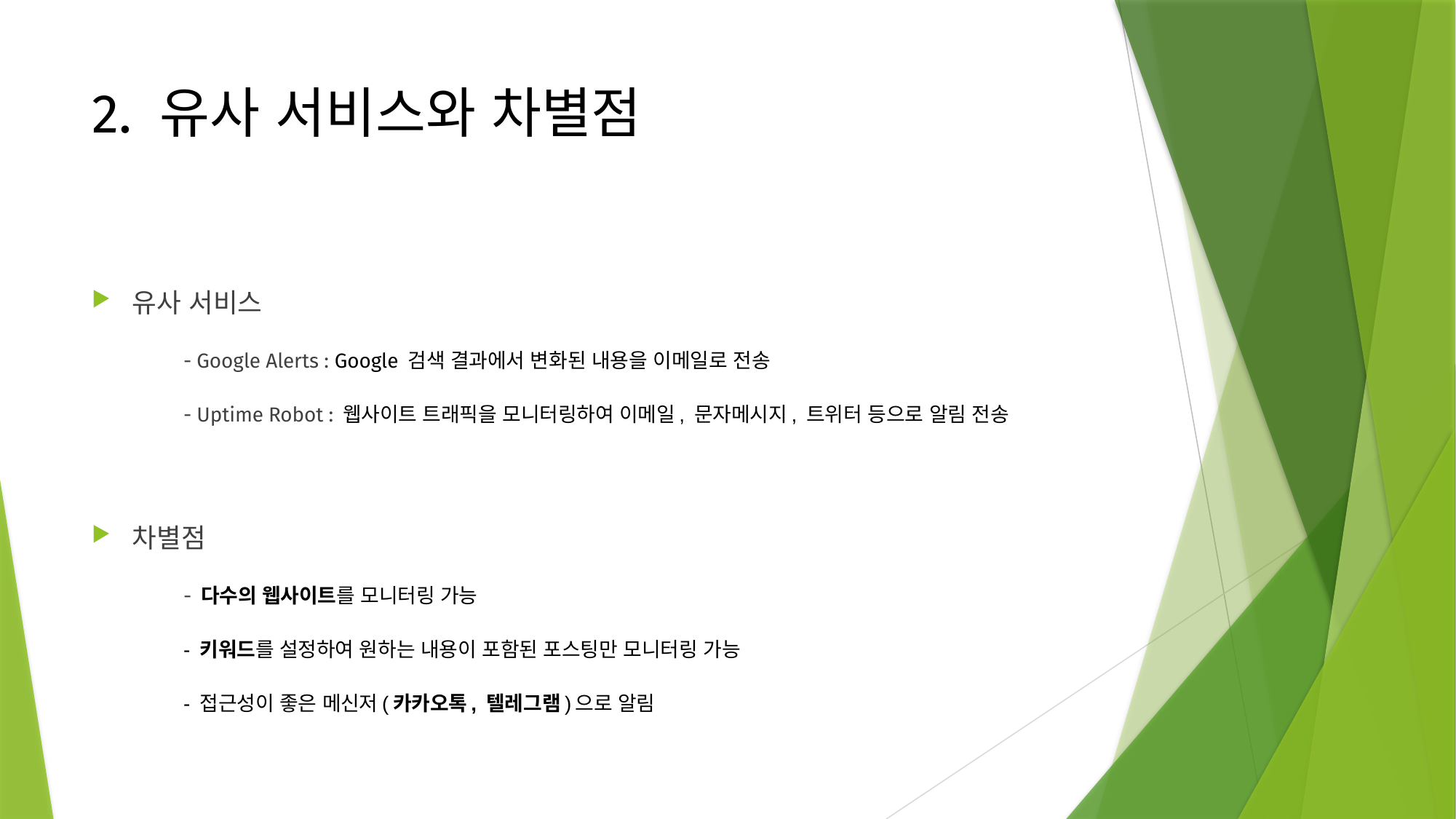

# 2. 유사 서비스와 차별점
유사 서비스
	- Google Alerts : Google 검색 결과에서 변화된 내용을 이메일로 전송
	- Uptime Robot : 웹사이트 트래픽을 모니터링하여 이메일, 문자메시지, 트위터 등으로 알림 전송

차별점
	- 다수의 웹사이트를 모니터링 가능
	- 키워드를 설정하여 원하는 내용이 포함된 포스팅만 모니터링 가능
	- 접근성이 좋은 메신저(카카오톡, 텔레그램)으로 알림